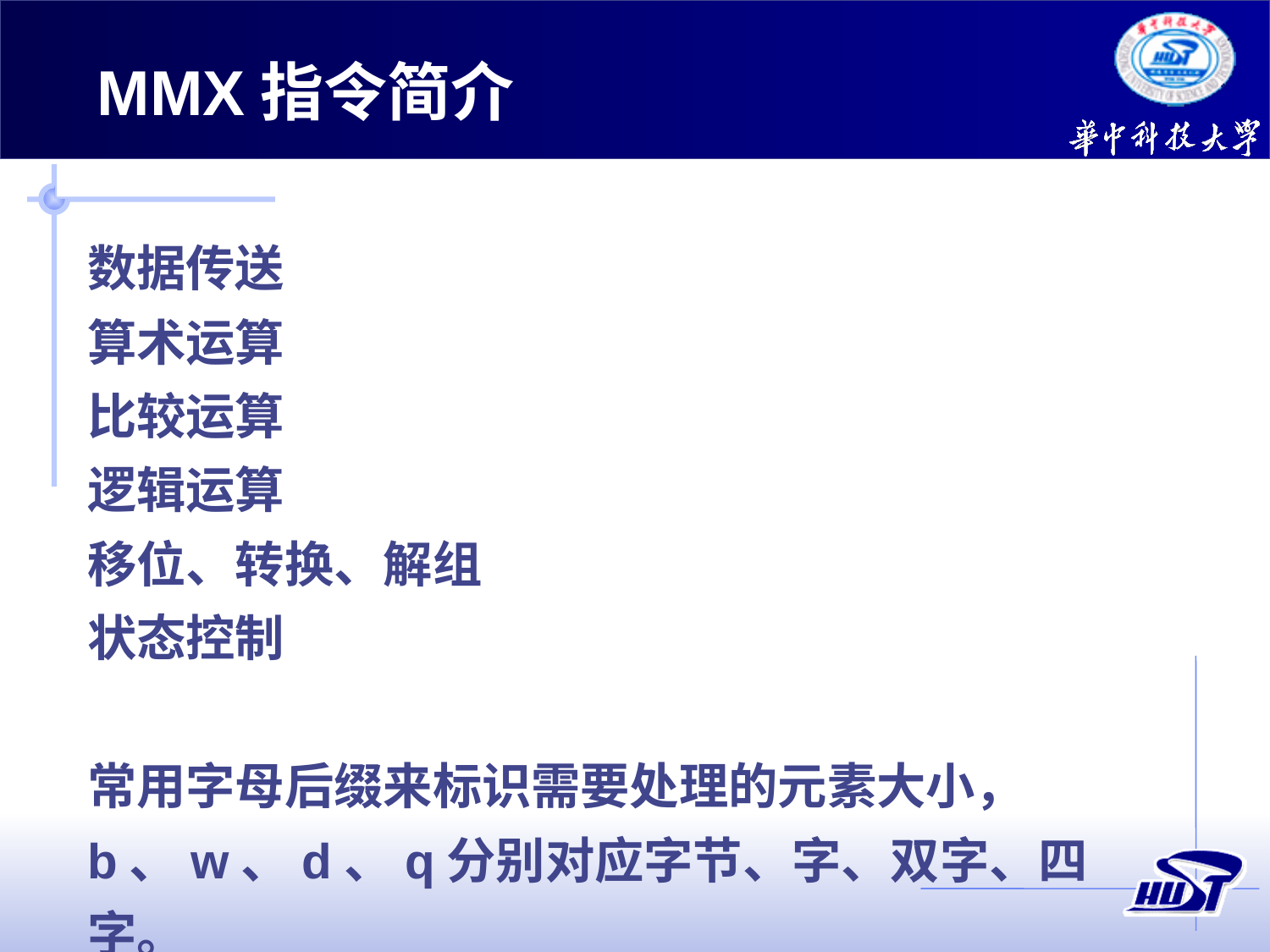

MMX指令简介
数据传送
算术运算
比较运算
逻辑运算
移位、转换、解组
状态控制

常用字母后缀来标识需要处理的元素大小，
b、w、d、q分别对应字节、字、双字、四字。